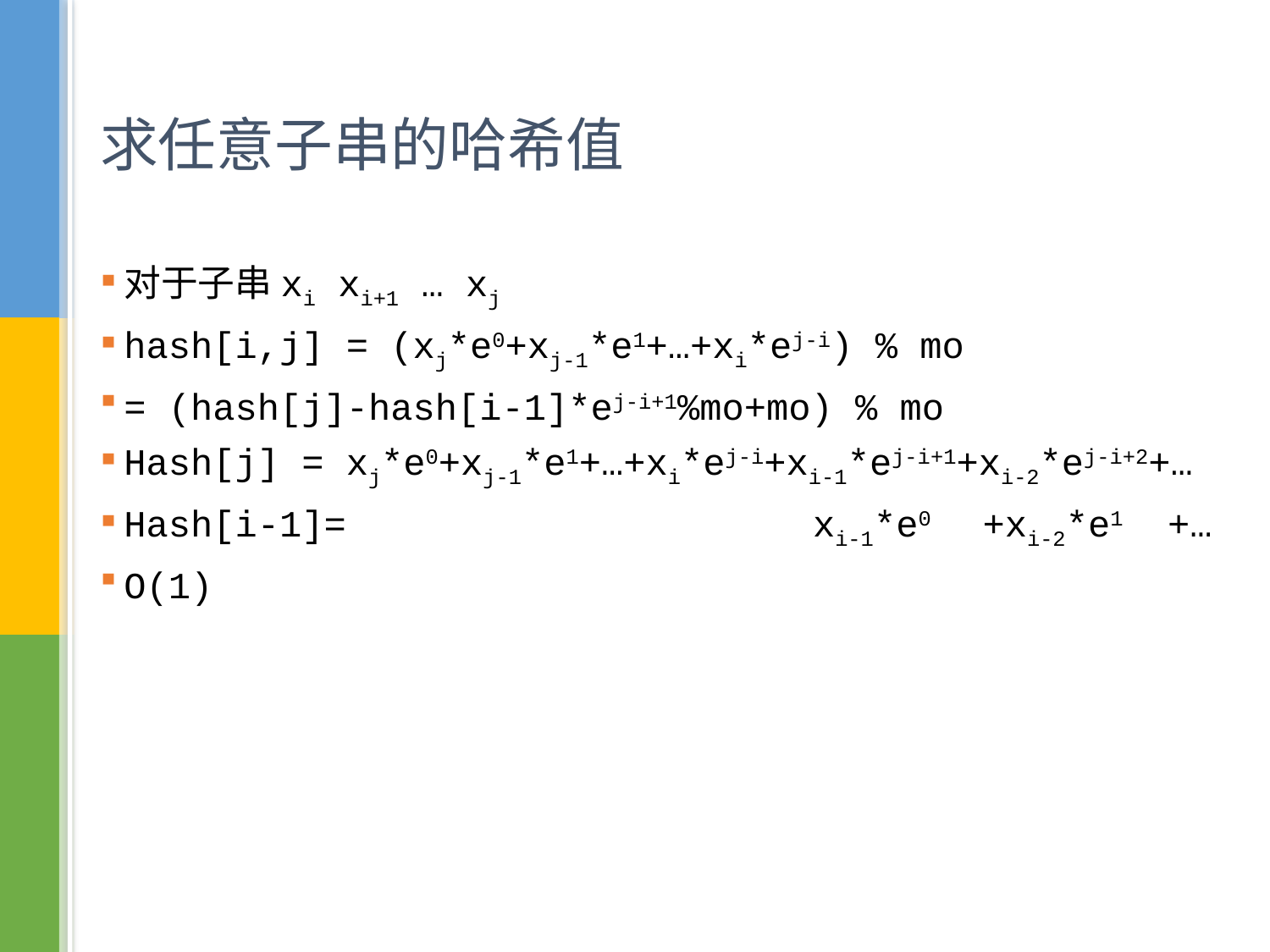

# 求任意子串的哈希值
对于子串xi xi+1 … xj
hash[i,j] = (xj*e0+xj-1*e1+…+xi*ej-i) % mo
= (hash[j]-hash[i-1]*ej-i+1%mo+mo) % mo
Hash[j] = xj*e0+xj-1*e1+…+xi*ej-i+xi-1*ej-i+1+xi-2*ej-i+2+…
Hash[i-1]=                     xi-1*e0    +xi-2*e1  +…
O(1)